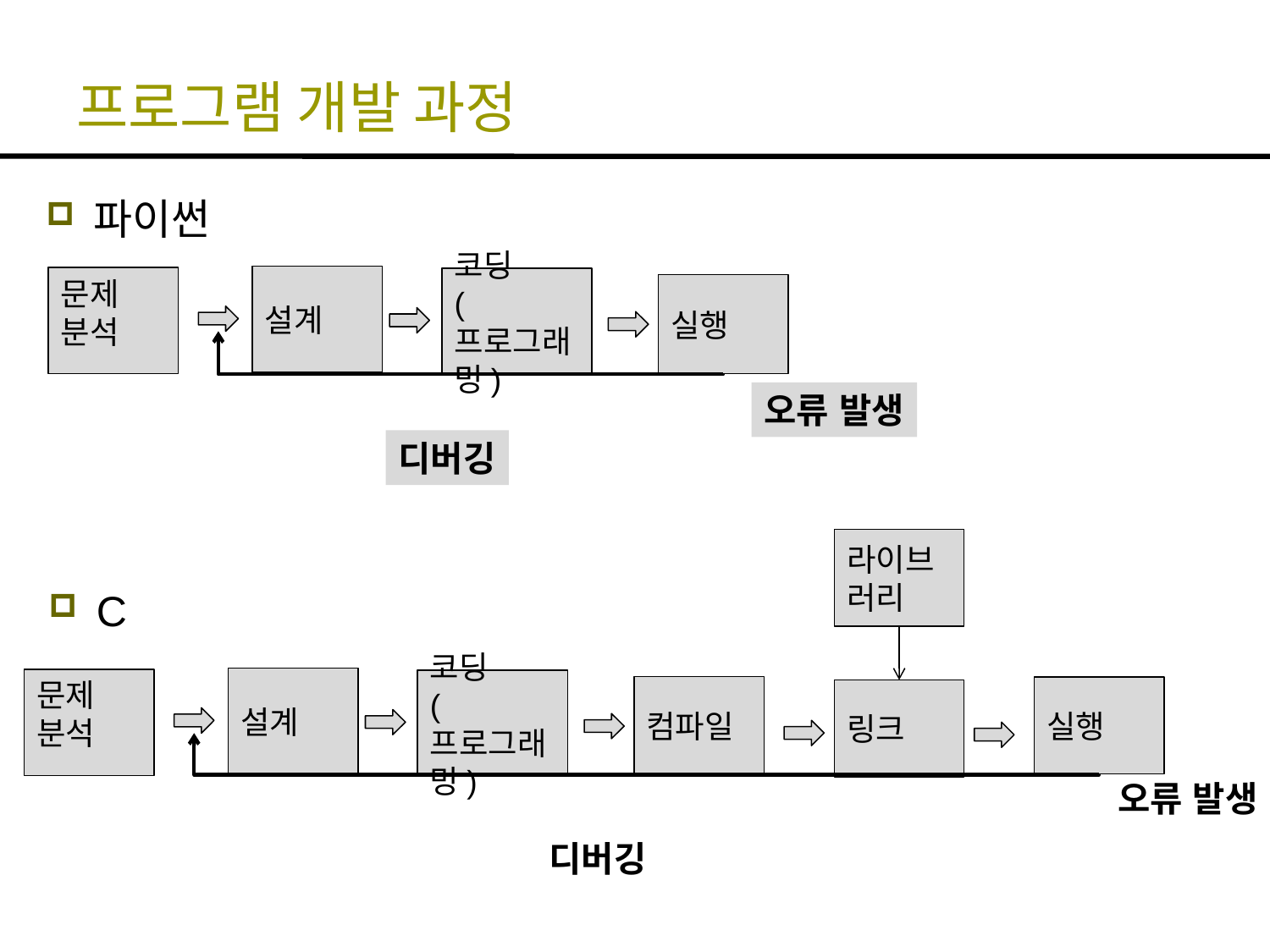

# 프로그램 개발 과정
파이썬
설계
문제
분석
코딩
(프로그래밍)
실행

오류 발생
디버깅
라이브러리
C
설계
문제 분석
코딩
(프로그래밍)
컴파일
실행
링크

오류 발생
디버깅